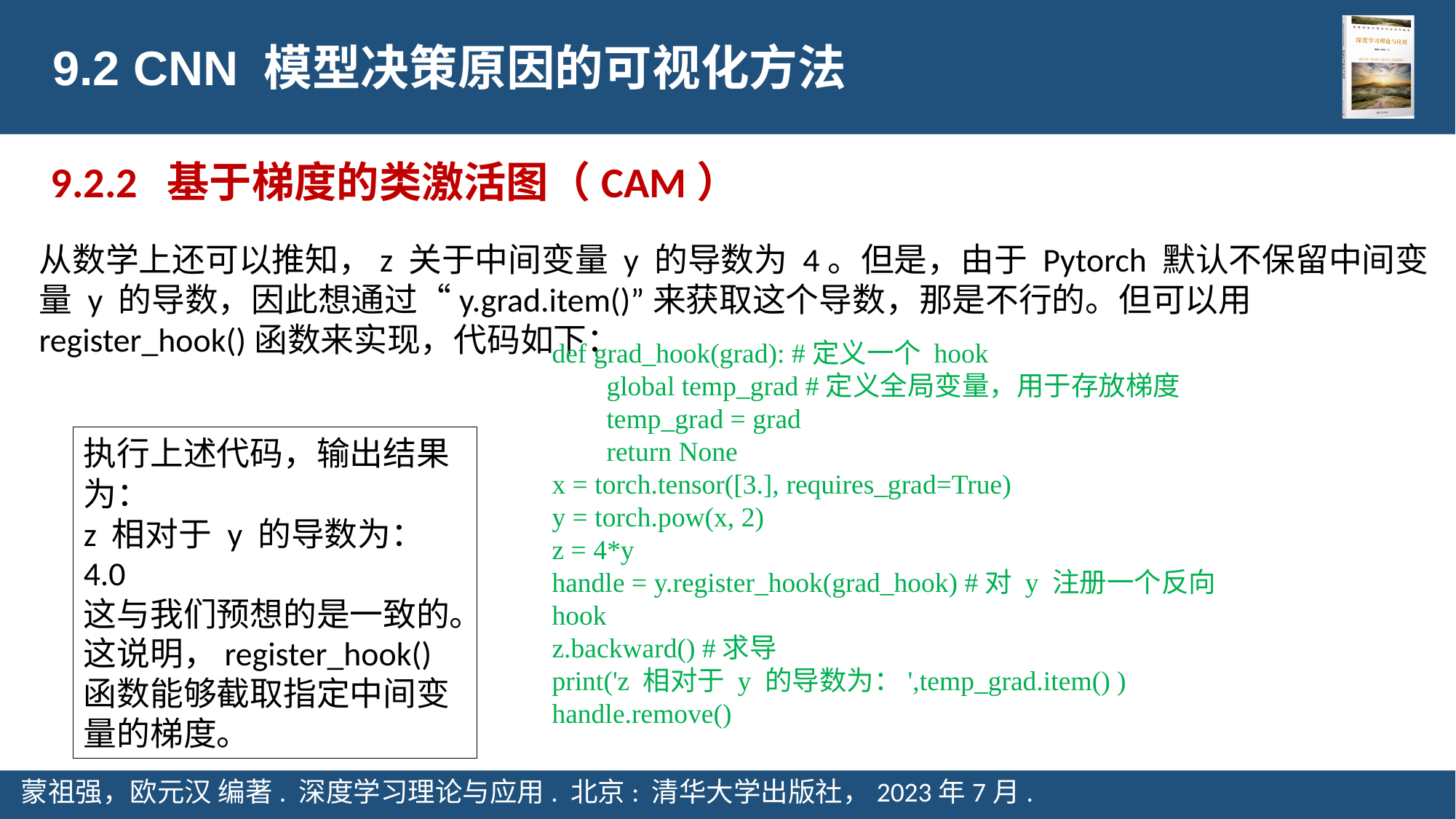

9.2 CNN 模型决策原因的可视化方法
9.2.2  基于梯度的类激活图（CAM）
从数学上还可以推知，z 关于中间变量 y 的导数为 4。但是，由于 Pytorch 默认不保留中间变量 y 的导数，因此想通过“y.grad.item()”来获取这个导数，那是不行的。但可以用register_hook()函数来实现，代码如下：
def grad_hook(grad): #定义一个 hook
global temp_grad #定义全局变量，用于存放梯度
temp_grad = grad
return None
x = torch.tensor([3.], requires_grad=True)
y = torch.pow(x, 2)
z = 4*y
handle = y.register_hook(grad_hook) #对 y 注册一个反向 hook
z.backward() #求导
print('z 相对于 y 的导数为：',temp_grad.item() )
handle.remove()
执行上述代码，输出结果为：
z 相对于 y 的导数为： 4.0
这与我们预想的是一致的。这说明，register_hook()函数能够截取指定中间变量的梯度。